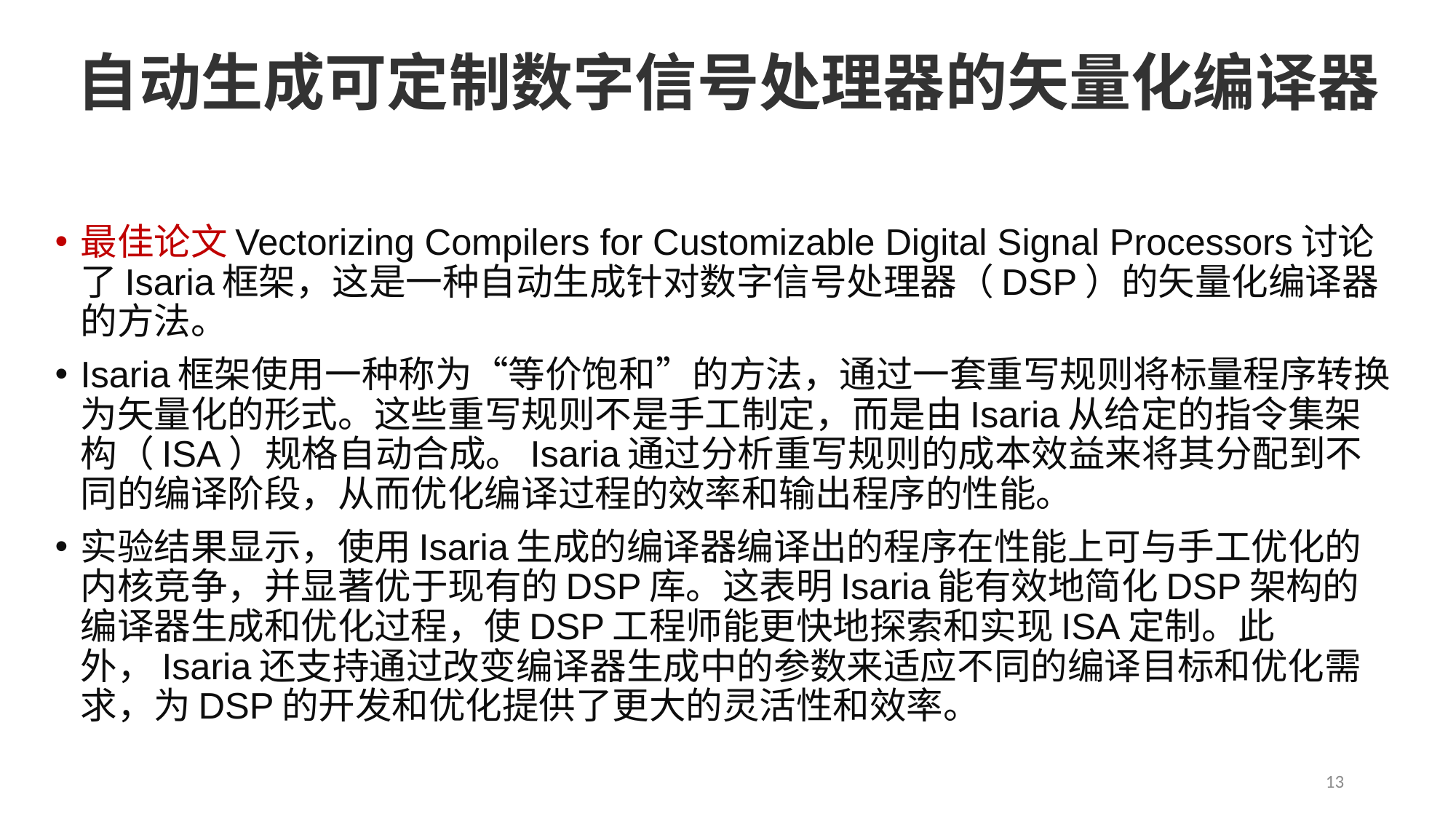

# 自动生成可定制数字信号处理器的矢量化编译器
最佳论文Vectorizing Compilers for Customizable Digital Signal Processors讨论了Isaria框架，这是一种自动生成针对数字信号处理器（DSP）的矢量化编译器的方法。
Isaria框架使用一种称为“等价饱和”的方法，通过一套重写规则将标量程序转换为矢量化的形式。这些重写规则不是手工制定，而是由Isaria从给定的指令集架构（ISA）规格自动合成。Isaria通过分析重写规则的成本效益来将其分配到不同的编译阶段，从而优化编译过程的效率和输出程序的性能。
实验结果显示，使用Isaria生成的编译器编译出的程序在性能上可与手工优化的内核竞争，并显著优于现有的DSP库。这表明Isaria能有效地简化DSP架构的编译器生成和优化过程，使DSP工程师能更快地探索和实现ISA定制。此外，Isaria还支持通过改变编译器生成中的参数来适应不同的编译目标和优化需求，为DSP的开发和优化提供了更大的灵活性和效率。

13